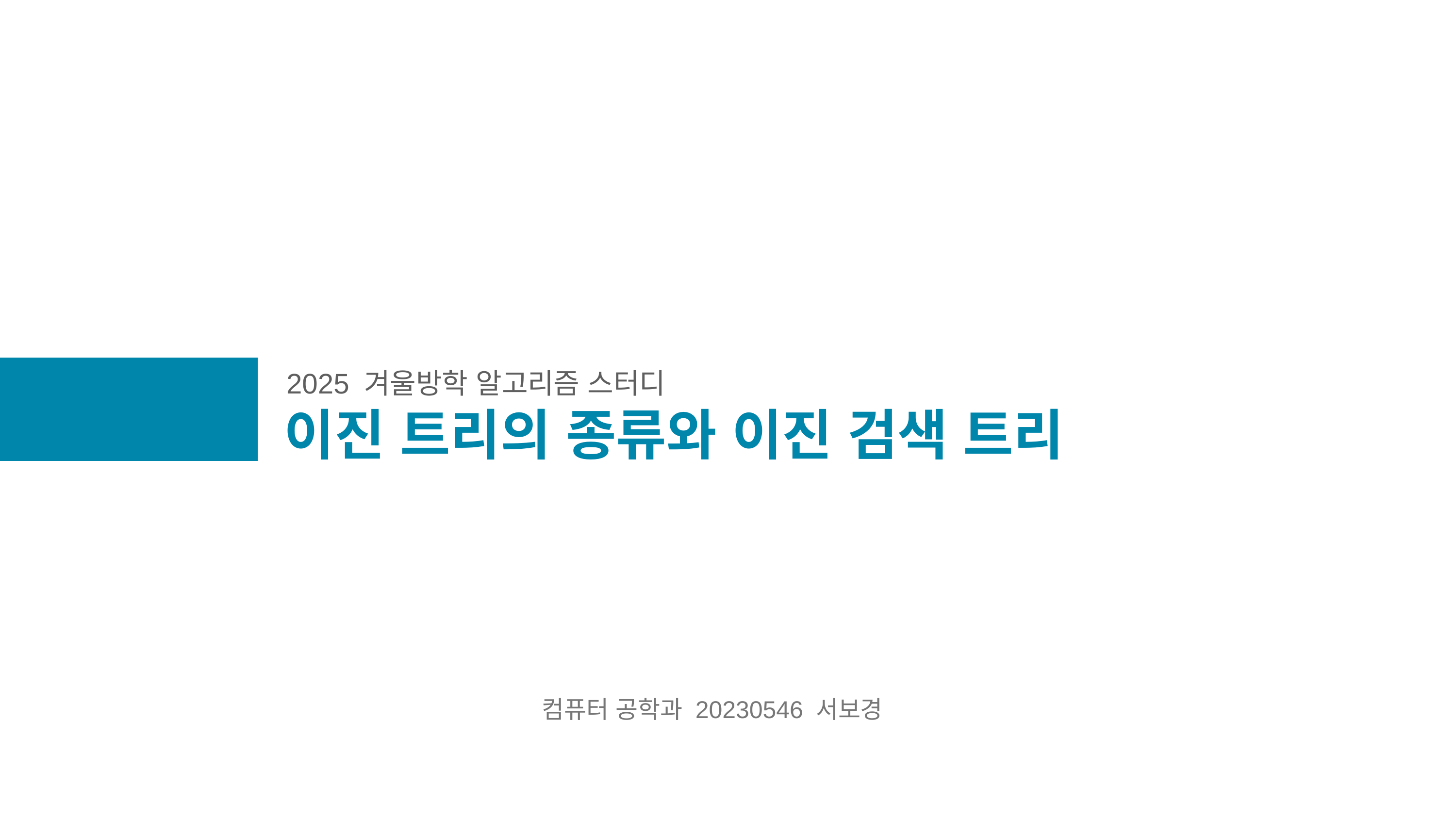

2025 겨울방학 알고리즘 스터디
# 이진 트리의 종류와 이진 검색 트리
컴퓨터 공학과 20230546 서보경